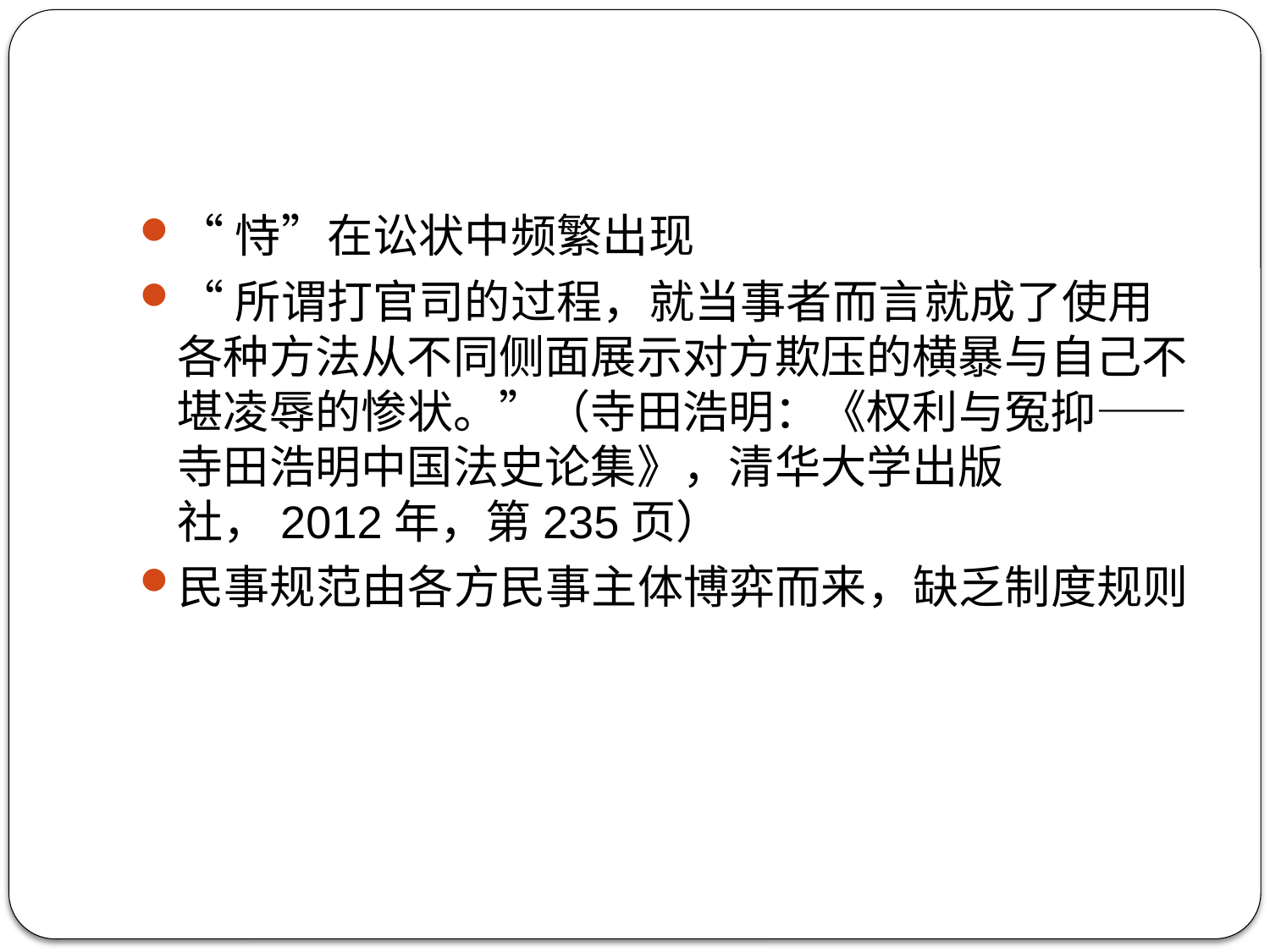

#
“恃”在讼状中频繁出现
“所谓打官司的过程，就当事者而言就成了使用各种方法从不同侧面展示对方欺压的横暴与自己不堪凌辱的惨状。”（寺田浩明：《权利与冤抑——寺田浩明中国法史论集》，清华大学出版社，2012年，第235页）
民事规范由各方民事主体博弈而来，缺乏制度规则